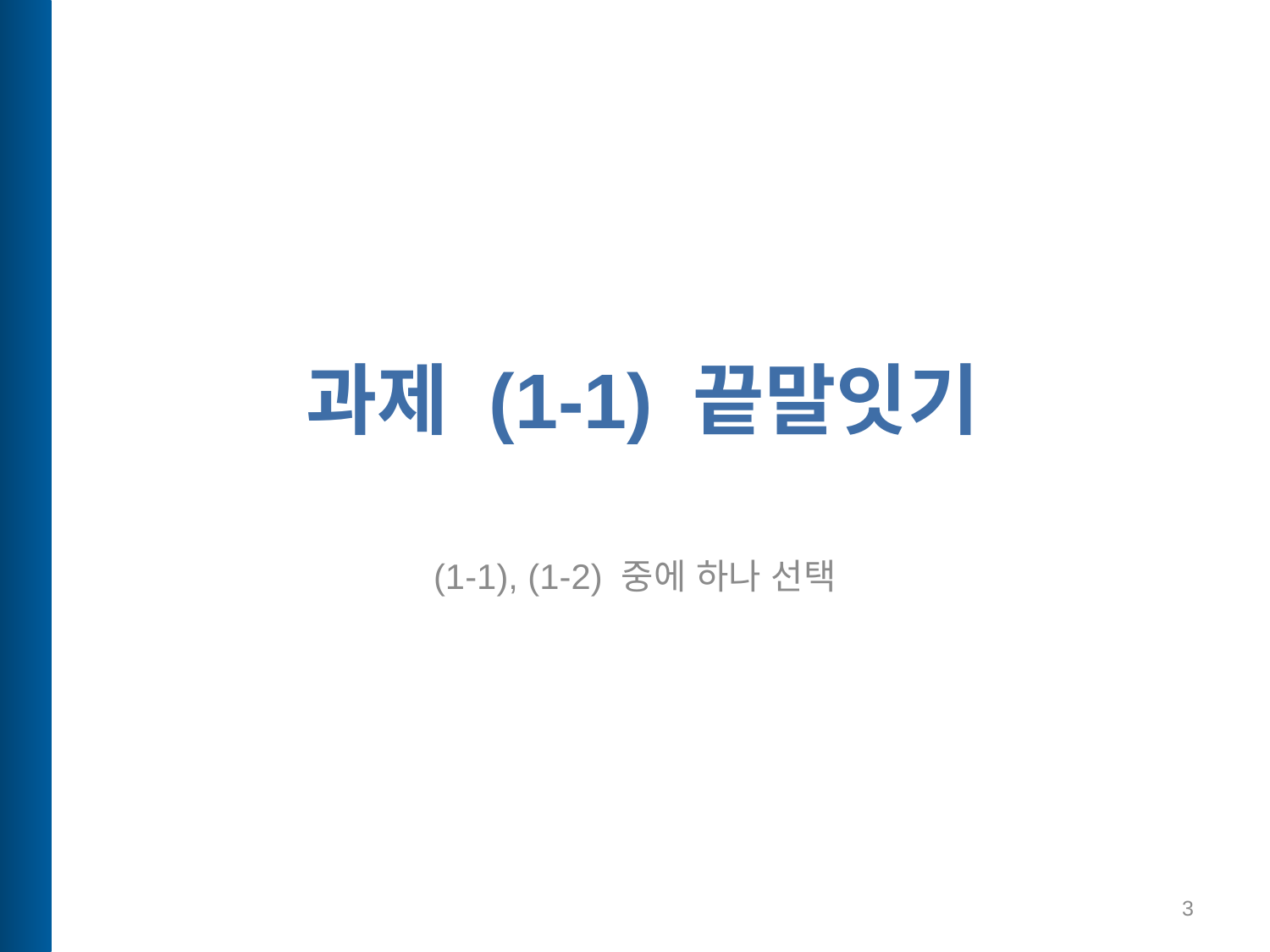

# 과제 (1-1) 끝말잇기
(1-1), (1-2) 중에 하나 선택
3